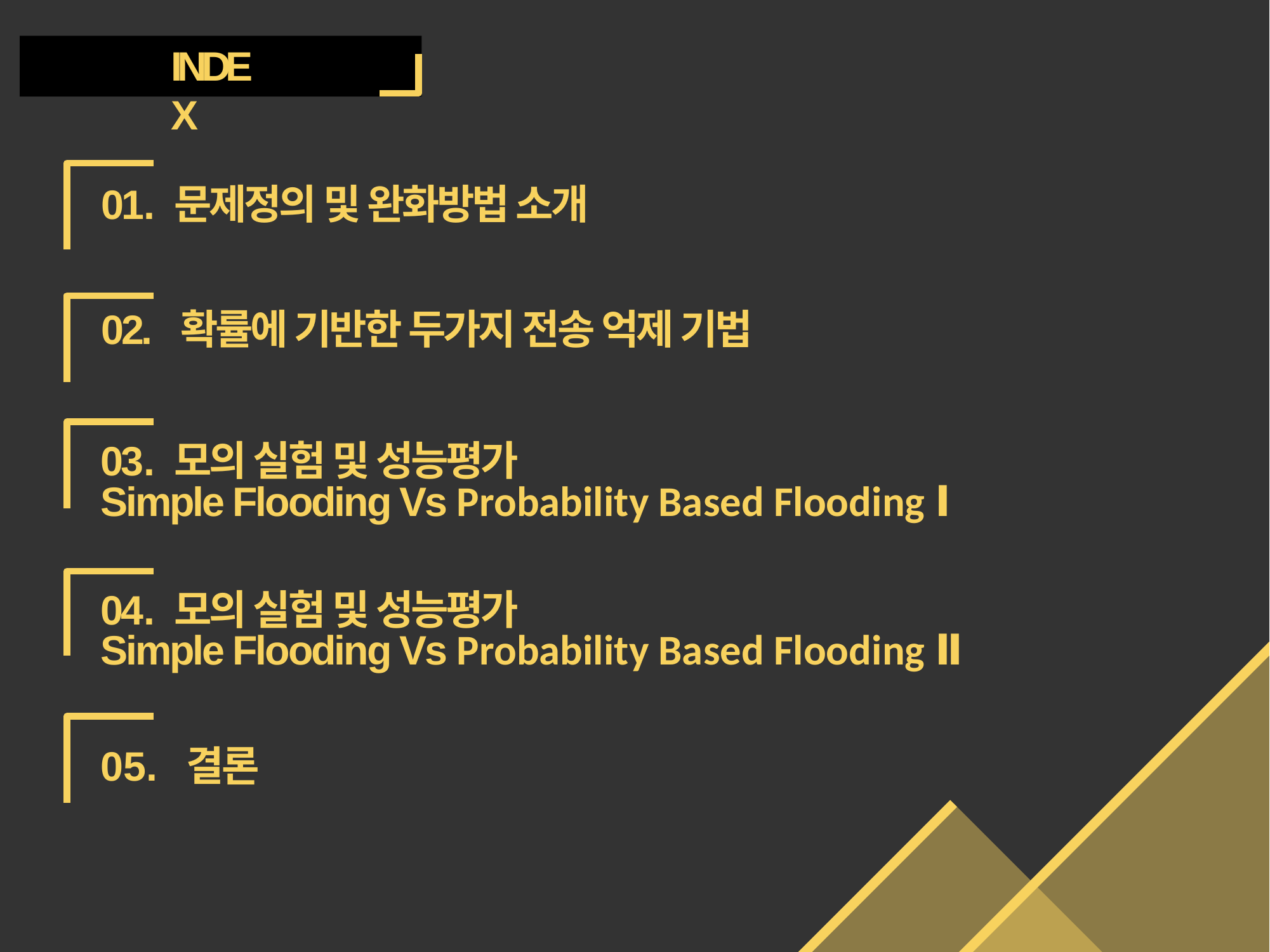

# INDEX

01. 문제정의 및 완화방법 소개

02.  확률에 기반한 두가지 전송 억제 기법

03. 모의 실험 및 성능평가
Simple Flooding Vs Probability Based Flooding Ⅰ

04. 모의 실험 및 성능평가
Simple Flooding Vs Probability Based Flooding Ⅱ

05.  결론